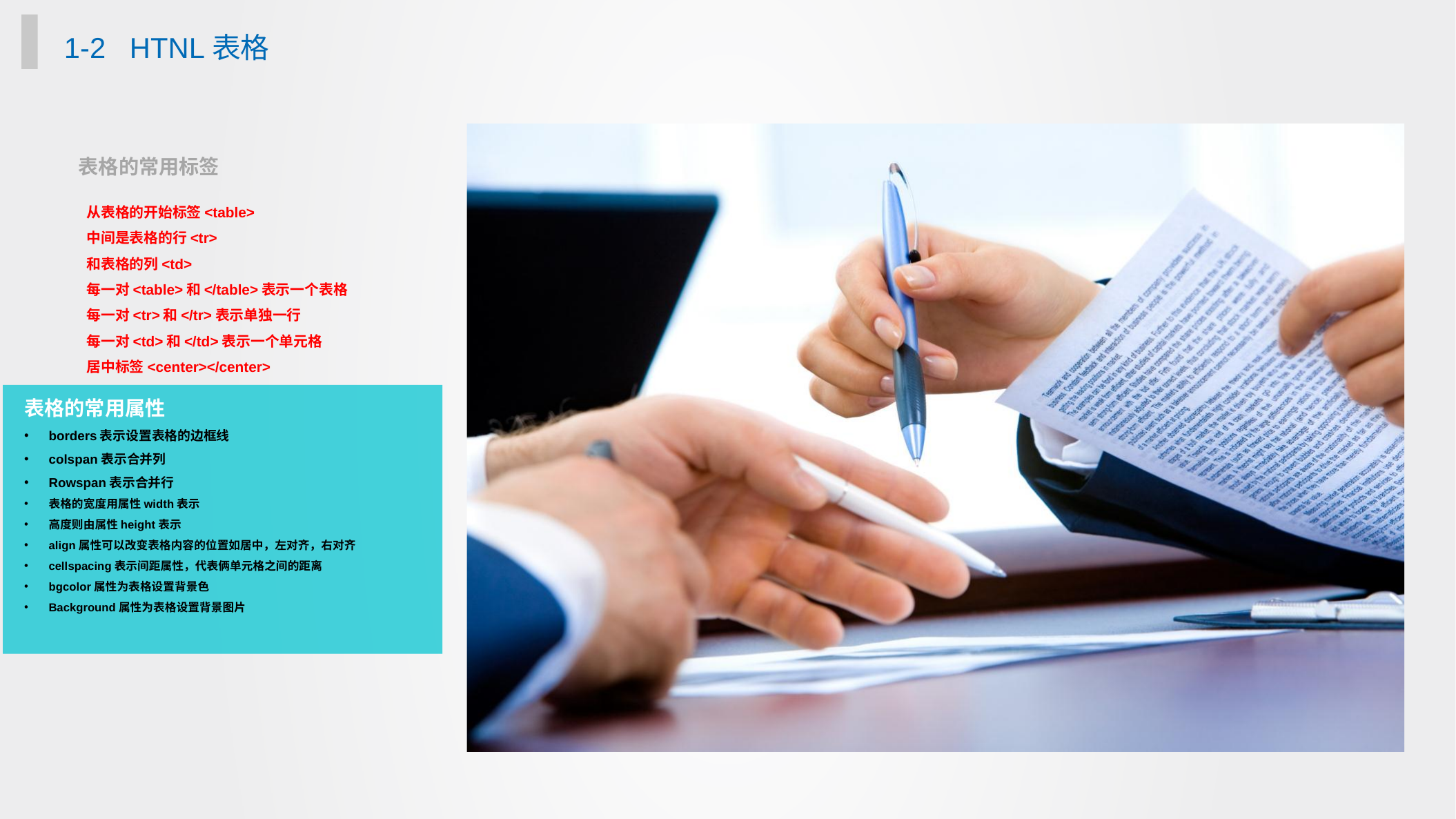

1-2   HTNL表格

表格的常用标签
从表格的开始标签<table>
中间是表格的行<tr>
和表格的列<td>
每一对<table>和</table>表示一个表格
每一对<tr>和</tr>表示单独一行
每一对<td>和</td>表示一个单元格
居中标签<center></center>
表格的常用属性
borders表示设置表格的边框线
colspan表示合并列
Rowspan表示合并行
表格的宽度用属性width表示
高度则由属性height表示
align属性可以改变表格内容的位置如居中，左对齐，右对齐
cellspacing表示间距属性，代表俩单元格之间的距离
bgcolor属性为表格设置背景色
Background属性为表格设置背景图片